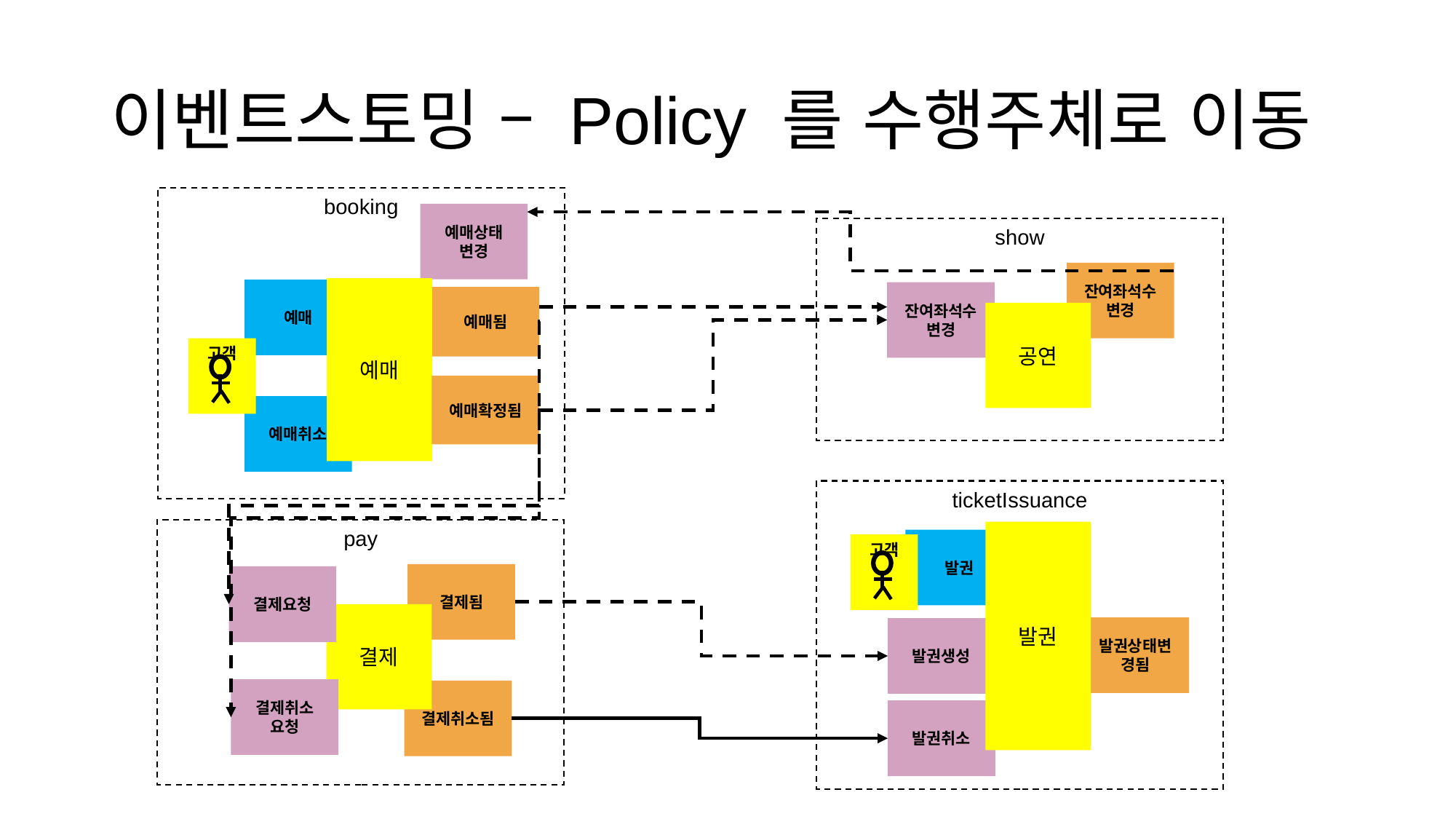

# 이벤트스토밍 – Policy 를 수행주체로 이동
booking
예매상태
변경
show
잔여좌석수변경
예매
예매
잔여좌석수변경
예매됨
공연
고객

예매확정됨
예매취소
ticketIssuance
pay
결제됨
결제
결제취소됨
발권
발권
고객

결제요청
발권상태변경됨
발권생성
결제취소
요청
발권취소